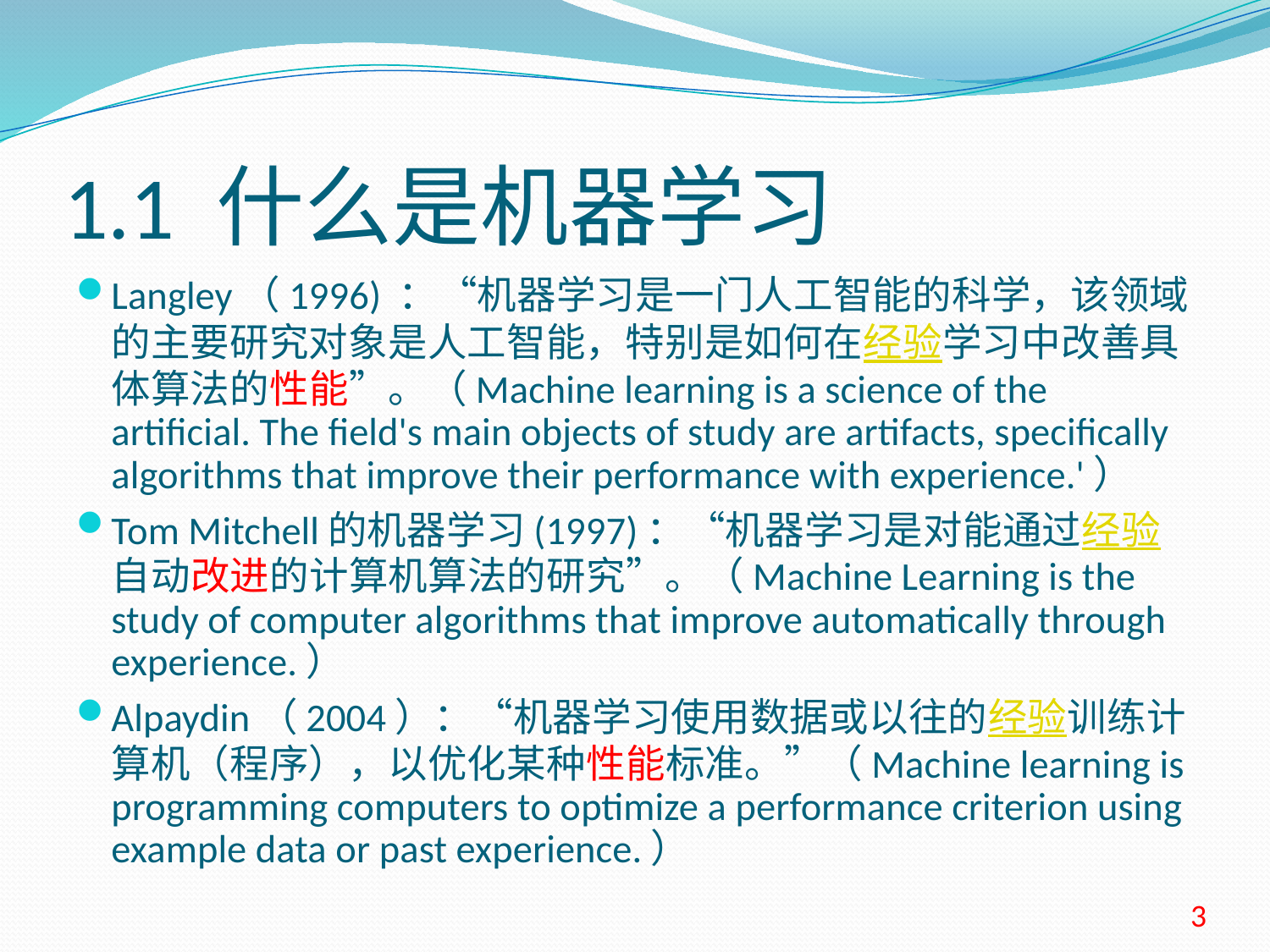

# 1.1 什么是机器学习
Langley（1996) ：“机器学习是一门人工智能的科学，该领域的主要研究对象是人工智能，特别是如何在经验学习中改善具体算法的性能”。（Machine learning is a science of the artificial. The field's main objects of study are artifacts, specifically algorithms that improve their performance with experience.'）
Tom Mitchell的机器学习(1997)：“机器学习是对能通过经验自动改进的计算机算法的研究”。（Machine Learning is the study of computer algorithms that improve automatically through experience.）
Alpaydin（2004）：“机器学习使用数据或以往的经验训练计算机（程序），以优化某种性能标准。”（Machine learning is programming computers to optimize a performance criterion using example data or past experience.）
3